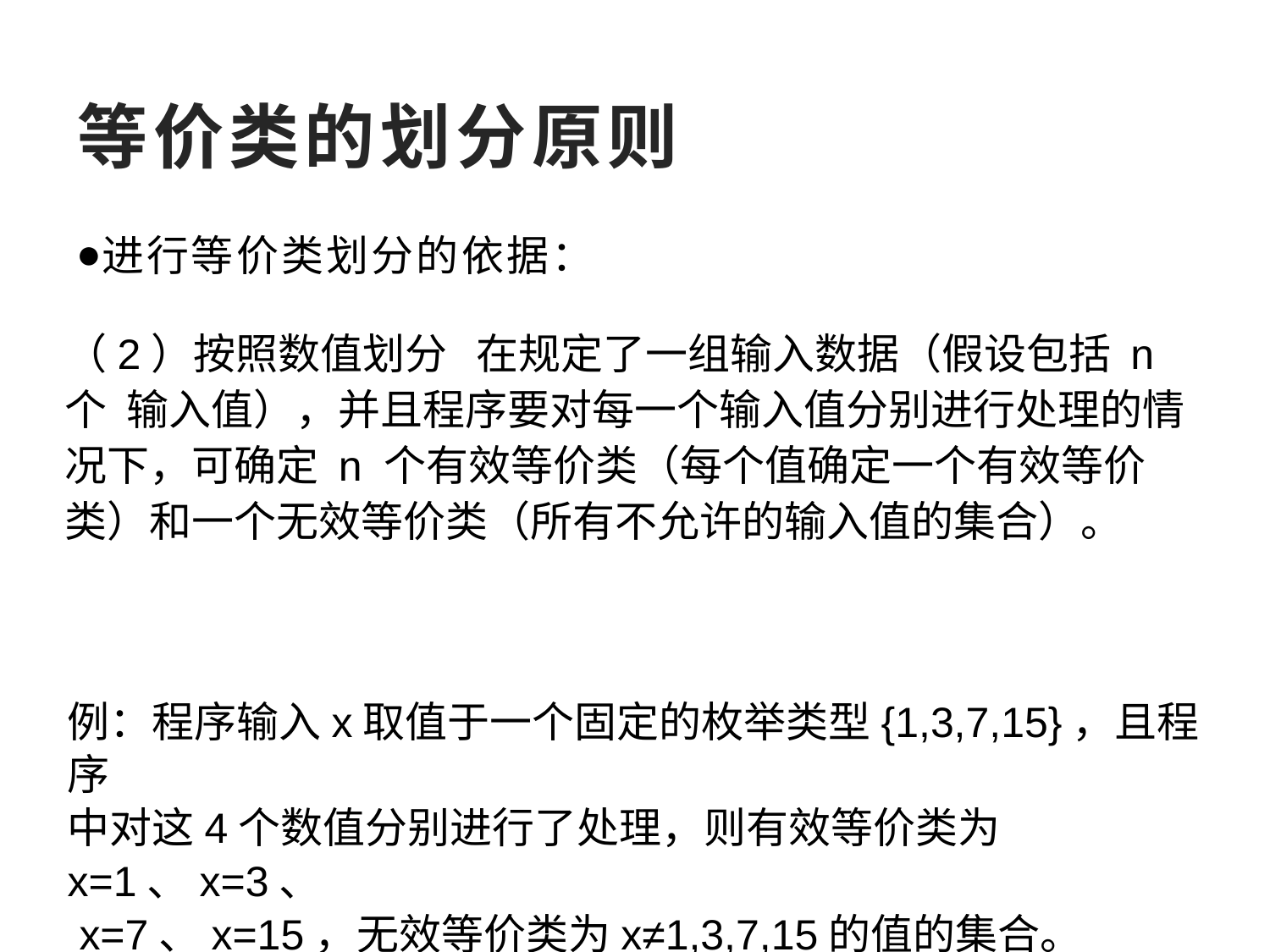

# 等价类的划分原则
进行等价类划分的依据：
（2）按照数值划分   在规定了一组输入数据（假设包括 n个  输入值），并且程序要对每一个输入值分别进行处理的情况下，可确定 n 个有效等价类（每个值确定一个有效等价类）和一个无效等价类（所有不允许的输入值的集合）。
例：程序输入x取值于一个固定的枚举类型{1,3,7,15}，且程序
中对这4个数值分别进行了处理，则有效等价类为x=1、x=3、
 x=7、x=15，无效等价类为x≠1,3,7,15的值的集合。